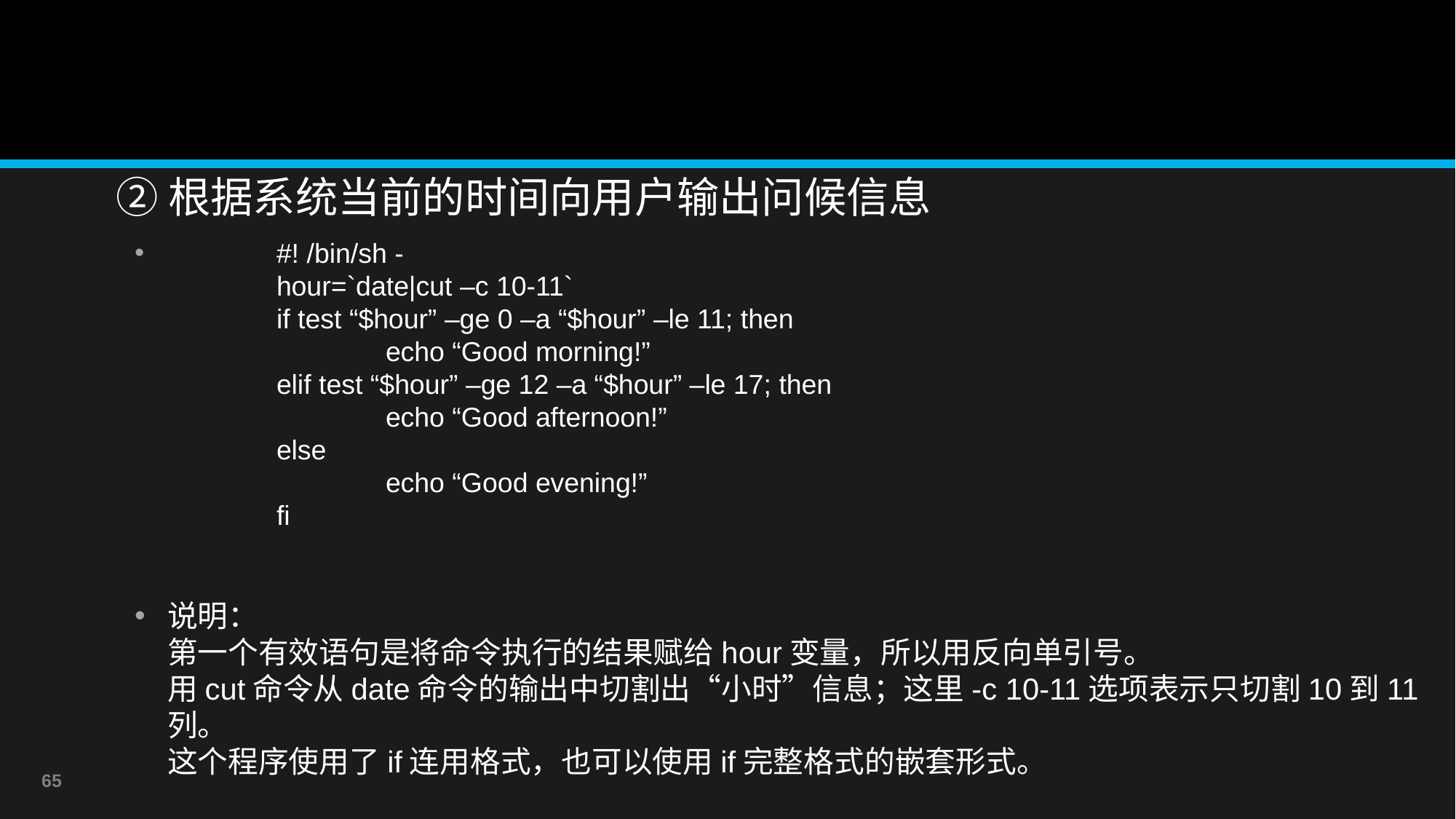

# ②根据系统当前的时间向用户输出问候信息
	#! /bin/sh -
	hour=`date|cut –c 10-11`
	if test “$hour” –ge 0 –a “$hour” –le 11; then
		echo “Good morning!”
	elif test “$hour” –ge 12 –a “$hour” –le 17; then
		echo “Good afternoon!”
	else
		echo “Good evening!”
	fi
说明：
第一个有效语句是将命令执行的结果赋给hour变量，所以用反向单引号。
用cut命令从date命令的输出中切割出“小时”信息；这里-c 10-11选项表示只切割10到11列。
这个程序使用了if连用格式，也可以使用if完整格式的嵌套形式。
65